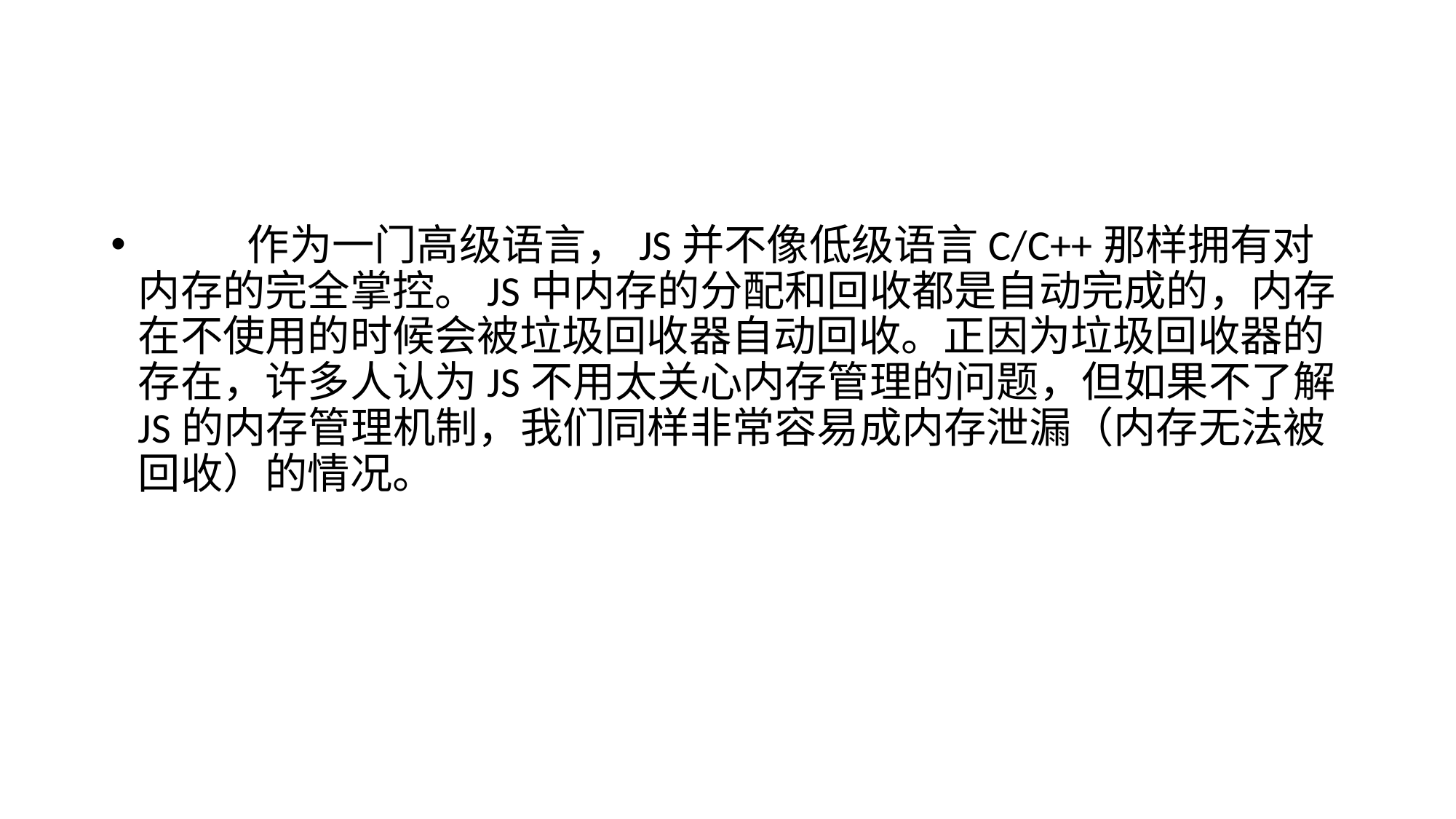

#
 	作为一门高级语言，JS并不像低级语言C/C++那样拥有对内存的完全掌控。JS中内存的分配和回收都是自动完成的，内存在不使用的时候会被垃圾回收器自动回收。正因为垃圾回收器的存在，许多人认为JS不用太关心内存管理的问题，但如果不了解JS的内存管理机制，我们同样非常容易成内存泄漏（内存无法被回收）的情况。